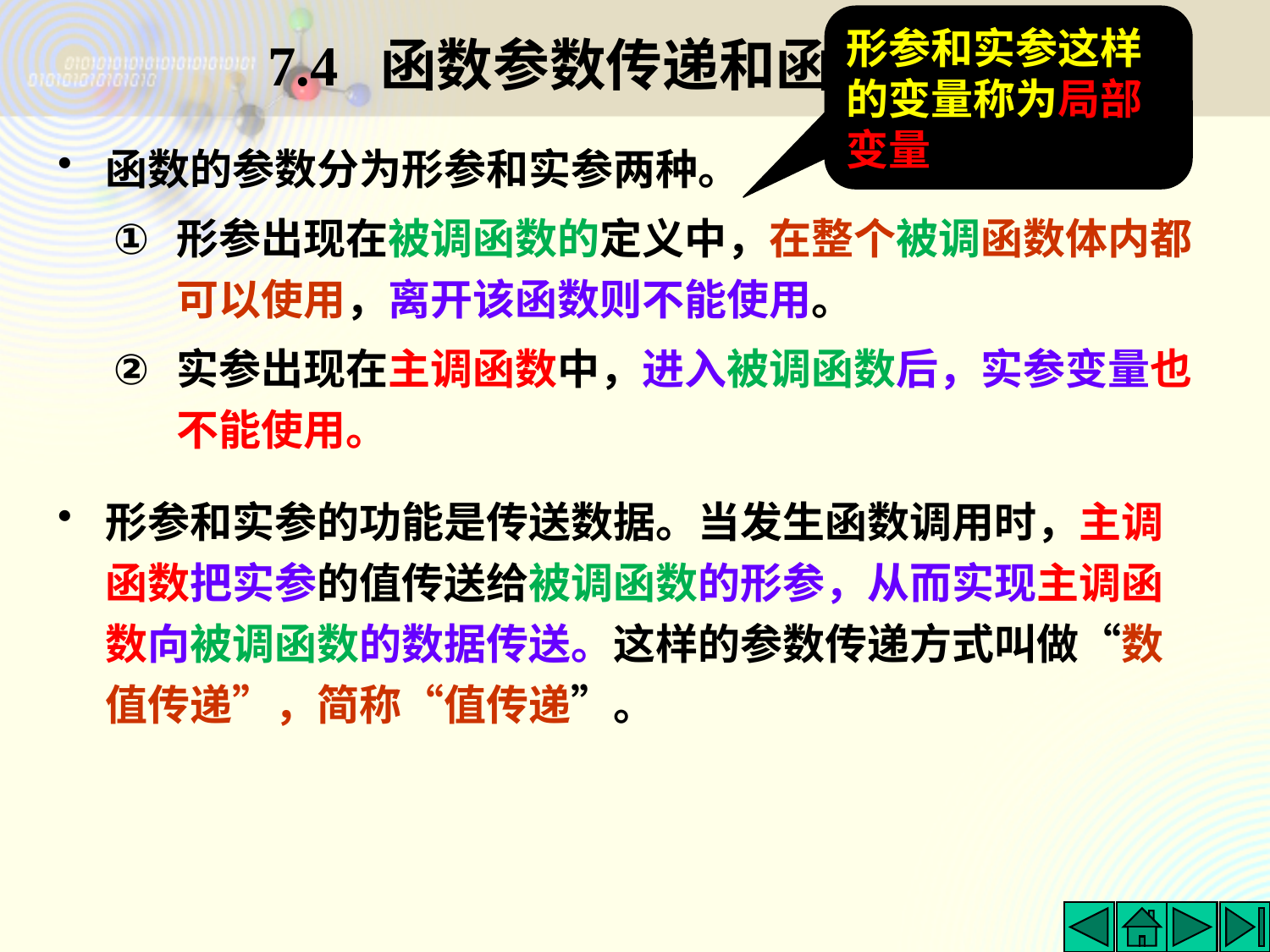

# 7.4  函数参数传递和函数的值
形参和实参这样的变量称为局部变量
函数的参数分为形参和实参两种。
形参出现在被调函数的定义中，在整个被调函数体内都可以使用，离开该函数则不能使用。
实参出现在主调函数中，进入被调函数后，实参变量也不能使用。
形参和实参的功能是传送数据。当发生函数调用时，主调函数把实参的值传送给被调函数的形参，从而实现主调函数向被调函数的数据传送。这样的参数传递方式叫做“数值传递”，简称“值传递”。